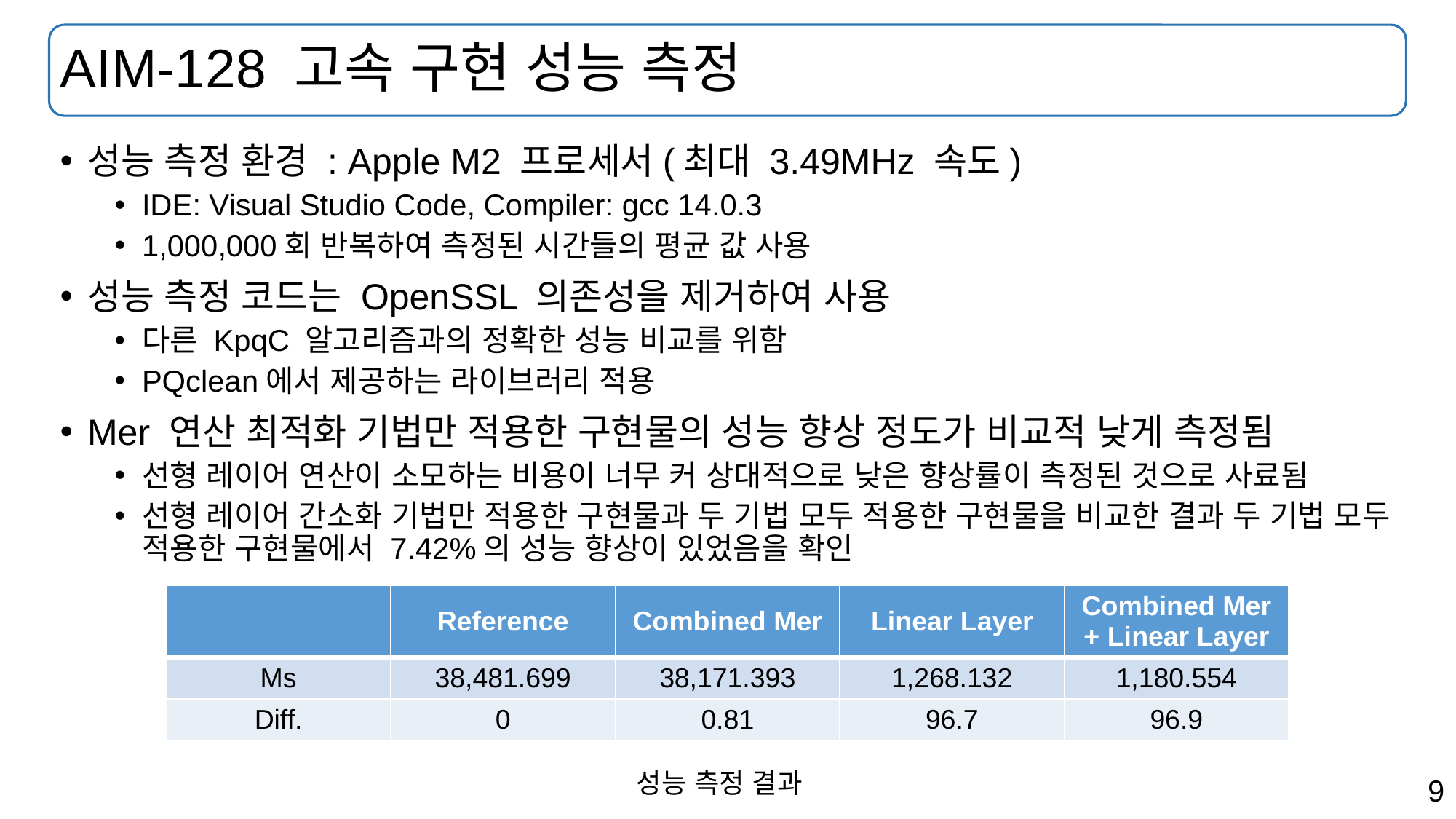

# AIM-128 고속 구현 성능 측정
성능 측정 환경 : Apple M2 프로세서(최대 3.49MHz 속도)
IDE: Visual Studio Code, Compiler: gcc 14.0.3
1,000,000회 반복하여 측정된 시간들의 평균 값 사용
성능 측정 코드는 OpenSSL 의존성을 제거하여 사용
다른 KpqC 알고리즘과의 정확한 성능 비교를 위함
PQclean에서 제공하는 라이브러리 적용
Mer 연산 최적화 기법만 적용한 구현물의 성능 향상 정도가 비교적 낮게 측정됨
선형 레이어 연산이 소모하는 비용이 너무 커 상대적으로 낮은 향상률이 측정된 것으로 사료됨
선형 레이어 간소화 기법만 적용한 구현물과 두 기법 모두 적용한 구현물을 비교한 결과 두 기법 모두 적용한 구현물에서 7.42%의 성능 향상이 있었음을 확인
|  | Reference | Combined Mer | Linear Layer | Combined Mer + Linear Layer |
| --- | --- | --- | --- | --- |
| Ms | 38,481.699 | 38,171.393 | 1,268.132 | 1,180.554 |
| Diff. | 0 | 0.81 | 96.7 | 96.9 |
성능 측정 결과